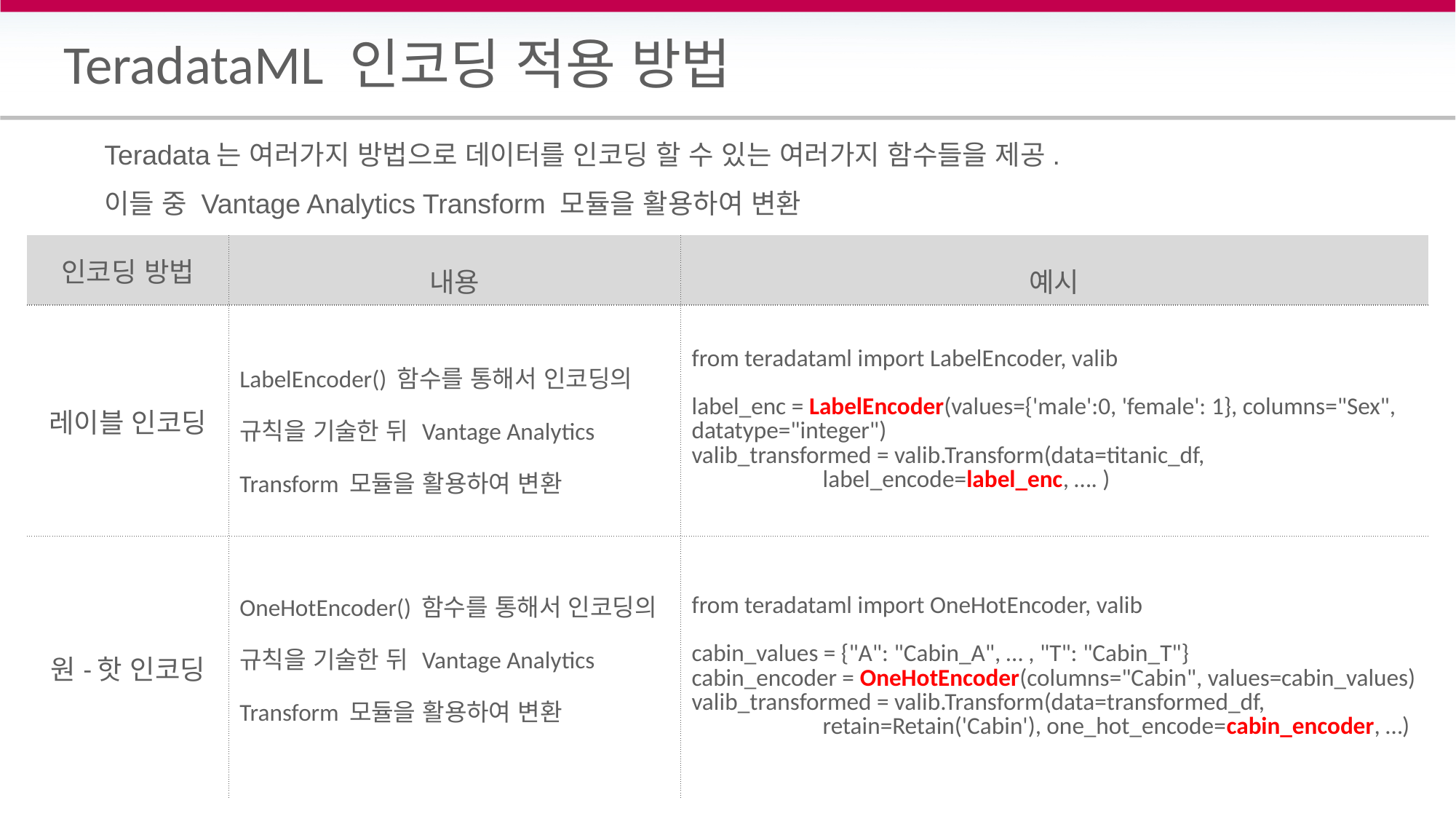

# TeradataML 인코딩 적용 방법
Teradata는 여러가지 방법으로 데이터를 인코딩 할 수 있는 여러가지 함수들을 제공.
이들 중 Vantage Analytics Transform 모듈을 활용하여 변환
| 인코딩 방법 | 내용 | 예시 |
| --- | --- | --- |
| 레이블 인코딩 | LabelEncoder() 함수를 통해서 인코딩의 규칙을 기술한 뒤 Vantage Analytics Transform 모듈을 활용하여 변환 | from teradataml import LabelEncoder, valib label\_enc = LabelEncoder(values={'male':0, 'female': 1}, columns="Sex", datatype="integer") valib\_transformed = valib.Transform(data=titanic\_df, label\_encode=label\_enc, …. ) |
| 원-핫 인코딩 | OneHotEncoder() 함수를 통해서 인코딩의 규칙을 기술한 뒤 Vantage Analytics Transform 모듈을 활용하여 변환 | from teradataml import OneHotEncoder, valib cabin\_values = {"A": "Cabin\_A", … , "T": "Cabin\_T"} cabin\_encoder = OneHotEncoder(columns="Cabin", values=cabin\_values) valib\_transformed = valib.Transform(data=transformed\_df, retain=Retain('Cabin'), one\_hot\_encode=cabin\_encoder, …) |